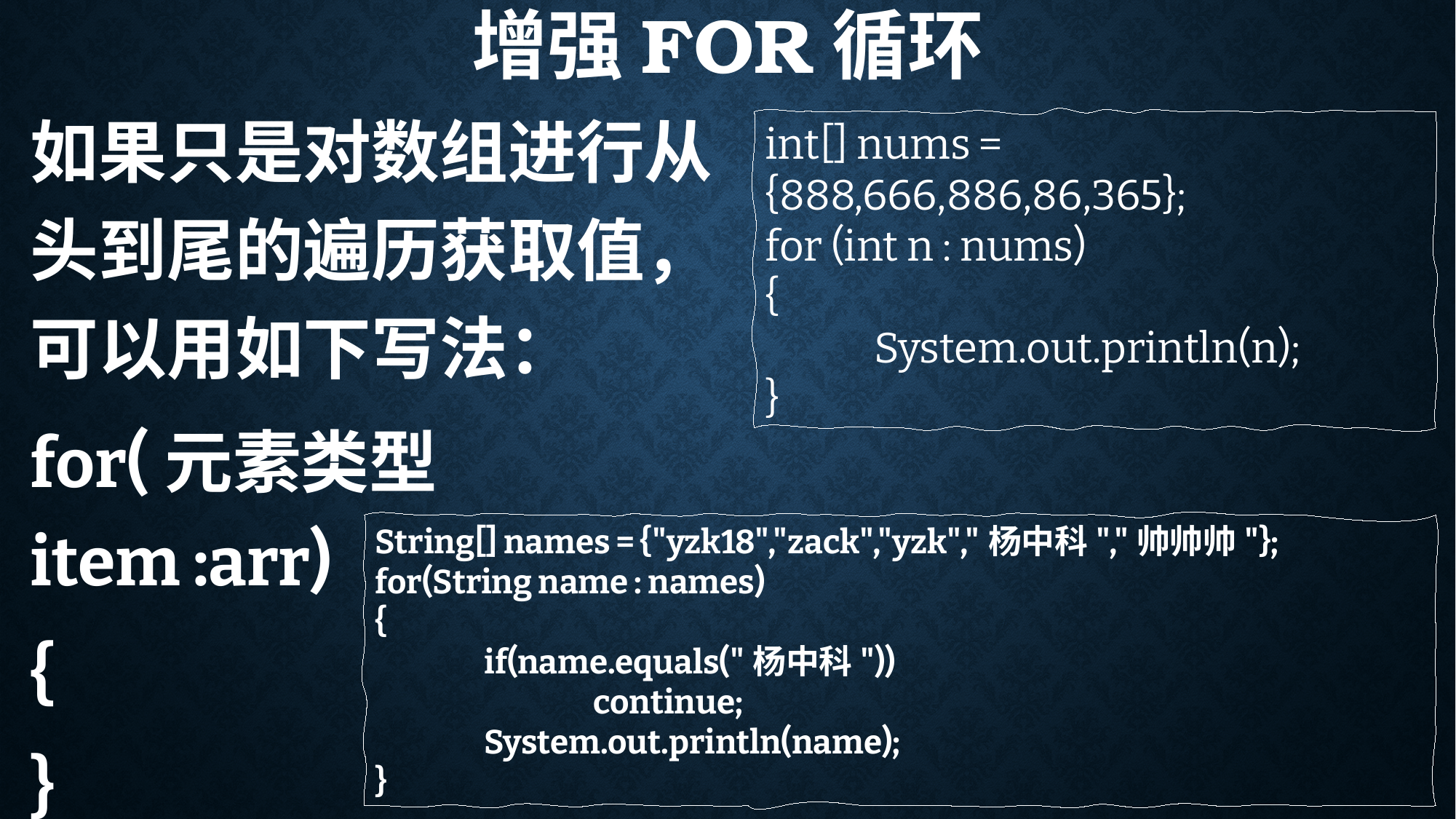

# 增强for循环
如果只是对数组进行从头到尾的遍历获取值，可以用如下写法：
for(元素类型 item :arr)
{
}
int[] nums = {888,666,886,86,365};
for (int n : nums)
{
	System.out.println(n);
}
String[] names = {"yzk18","zack","yzk","杨中科","帅帅帅"};
for(String name : names)
{
	if(name.equals("杨中科"))
		continue;
	System.out.println(name);
}